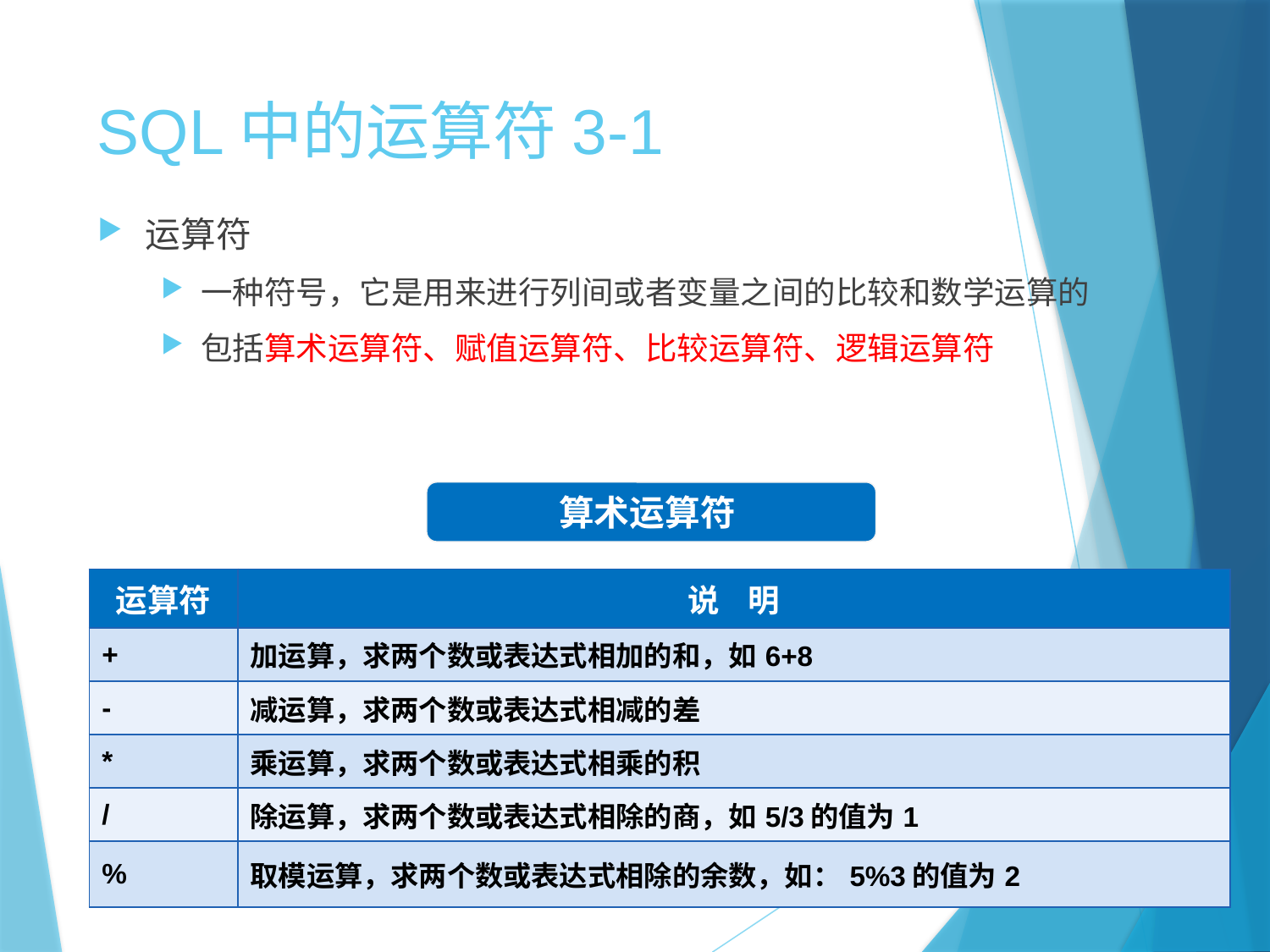

# SQL中的运算符3-1
运算符
一种符号，它是用来进行列间或者变量之间的比较和数学运算的
包括算术运算符、赋值运算符、比较运算符、逻辑运算符

算术运算符
| 运算符 | 说 明 |
| --- | --- |
| + | 加运算，求两个数或表达式相加的和，如6+8 |
| - | 减运算，求两个数或表达式相减的差 |
| \* | 乘运算，求两个数或表达式相乘的积 |
| / | 除运算，求两个数或表达式相除的商，如5/3的值为1 |
| % | 取模运算，求两个数或表达式相除的余数，如：5%3的值为2 |